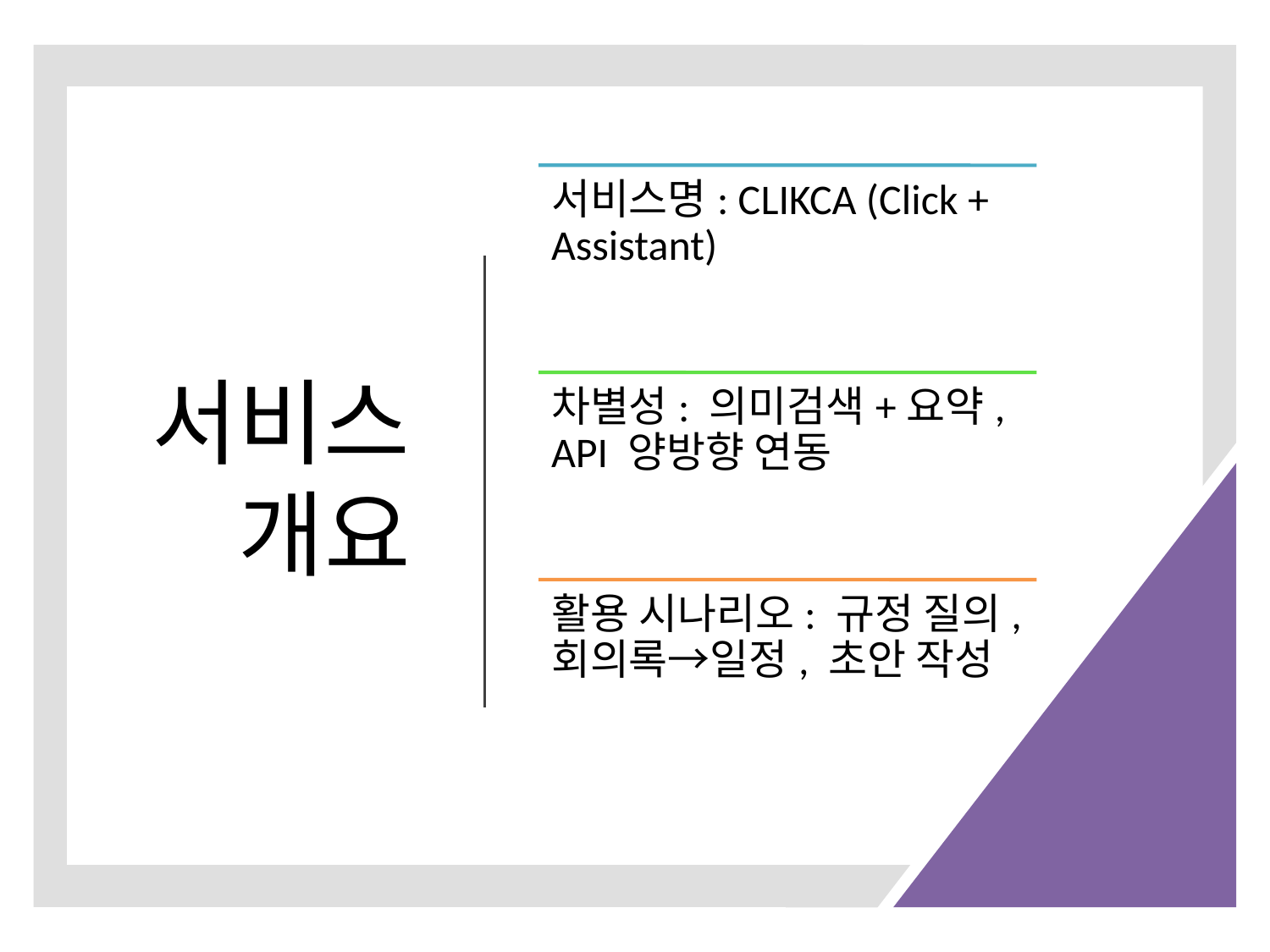

# 서비스 개요
서비스명: CLIKCA (Click + Assistant)
차별성: 의미검색+요약, API 양방향 연동
활용 시나리오: 규정 질의, 회의록→일정, 초안 작성